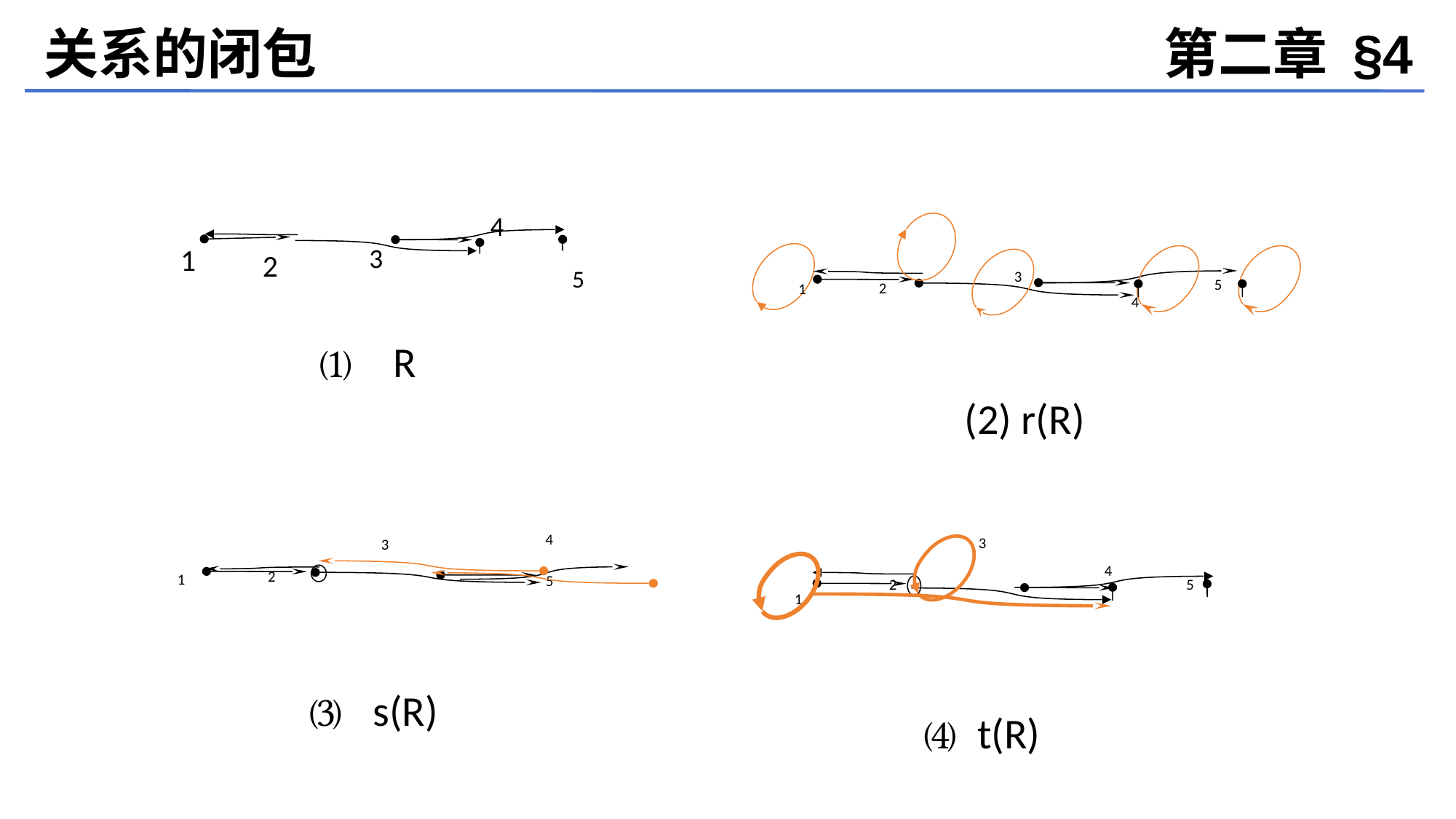

关系的闭包
第二章 §4

4

3
5
2
1

4
1
3

2

5
⑴    R
(2) r(R)
4
3
2
1

3

4
5
2

1

5
⑶   s(R)
⑷  t(R)